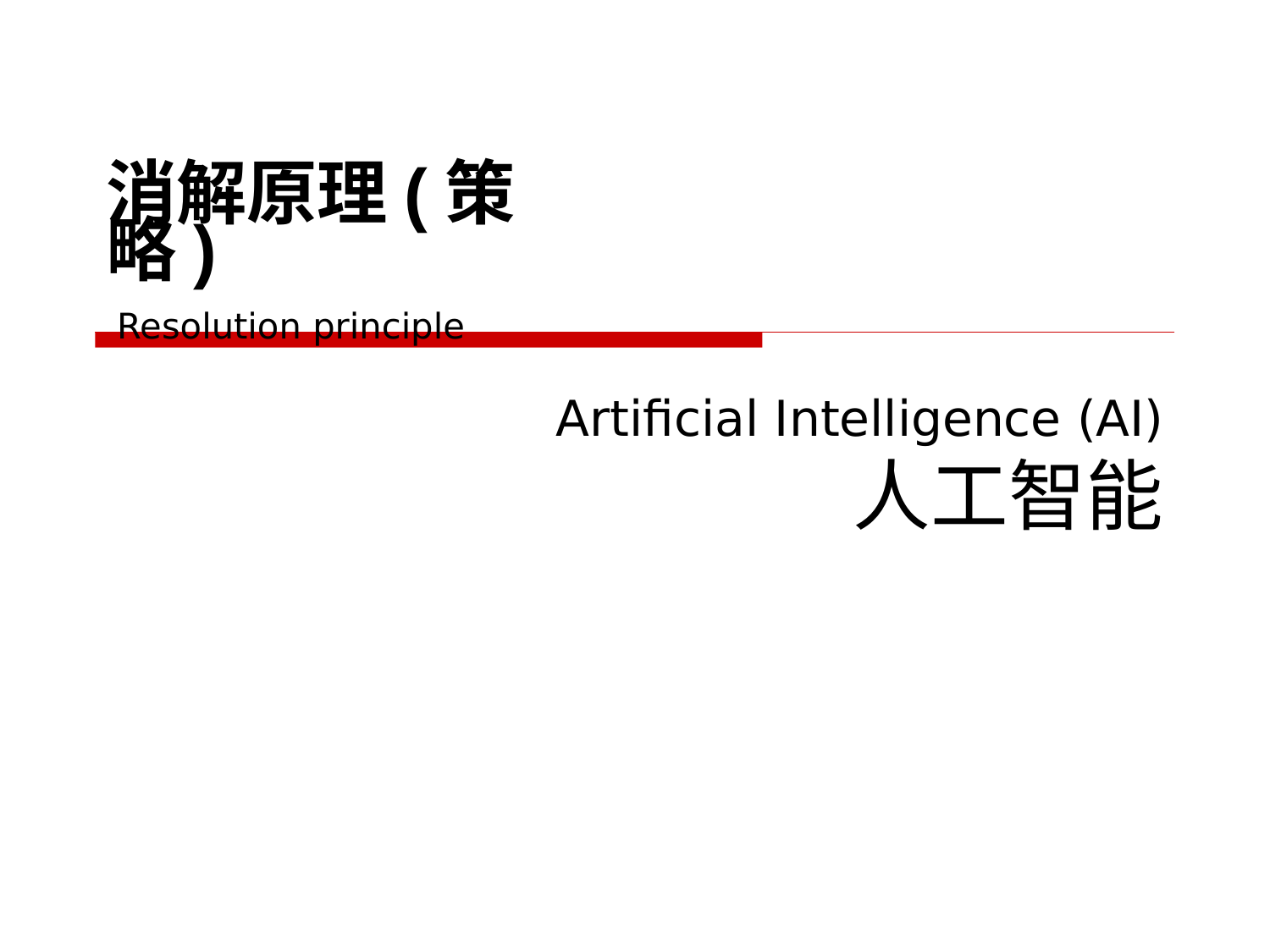

消解原理(策略)
 Resolution principle
# Artificial Intelligence (AI) 人工智能